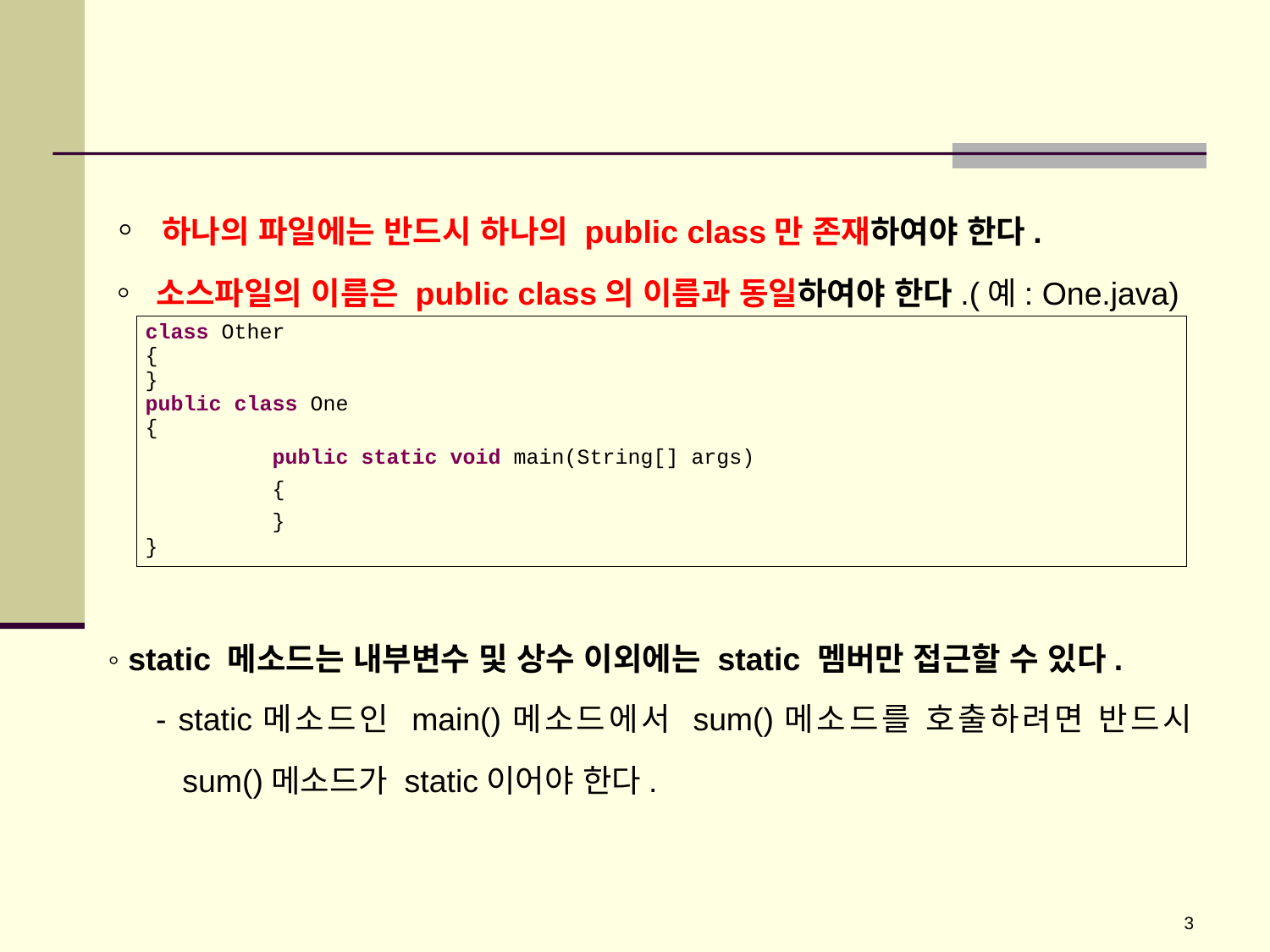

#
◦ 하나의 파일에는 반드시 하나의 public class만 존재하여야 한다.
◦ 소스파일의 이름은 public class의 이름과 동일하여야 한다.(예: One.java)

◦ static 메소드는 내부변수 및 상수 이외에는 static 멤버만 접근할 수 있다.
    - static메소드인 main()메소드에서 sum()메소드를 호출하려면 반드시 sum()메소드가 static이어야 한다.
| class Other { } public class One { public static void main(String[] args) { } } |
| --- |
3